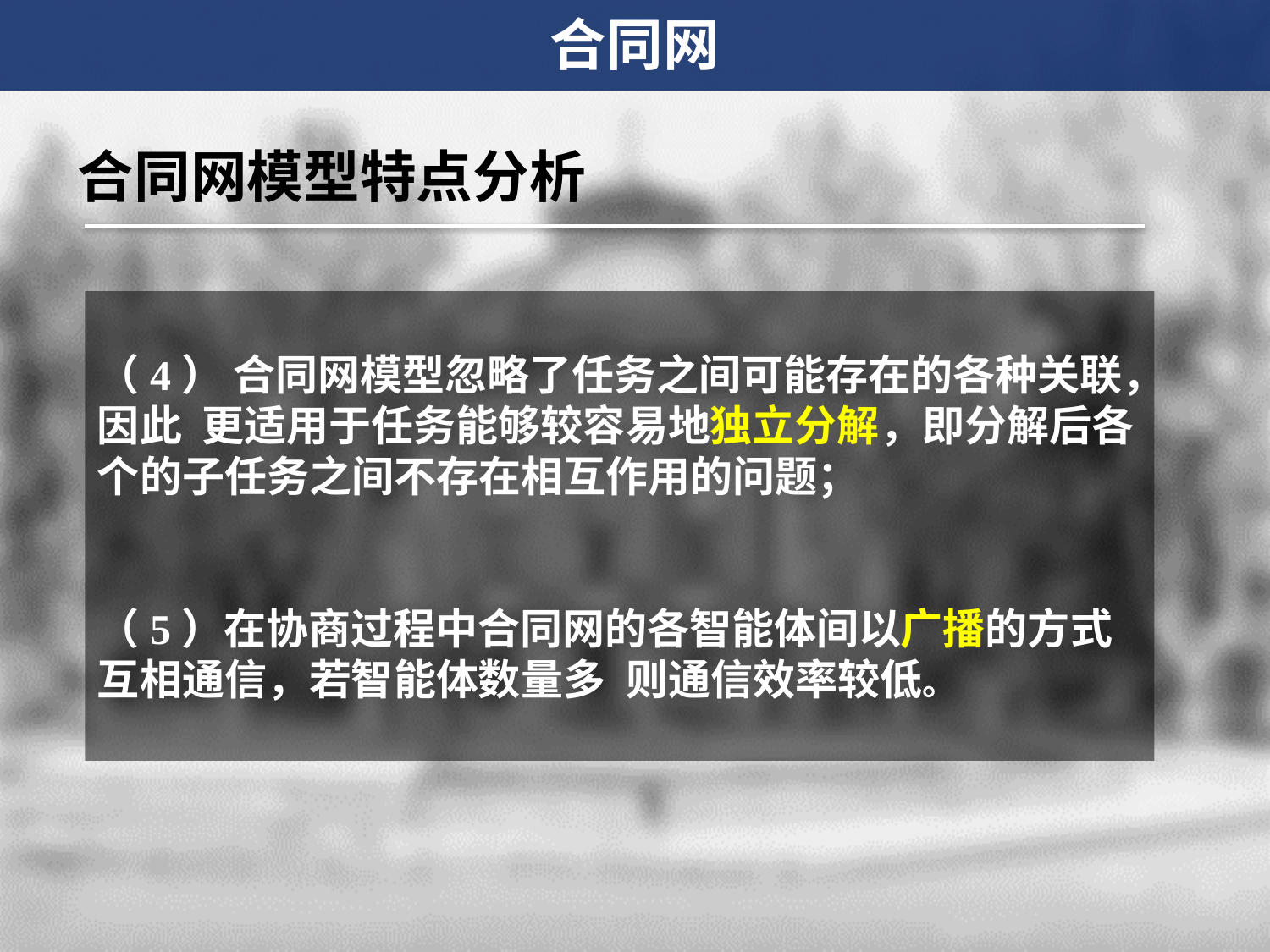

合同网
合同网模型特点分析

（4） 合同网模型忽略了任务之间可能存在的各种关联，因此更适用于任务能够较容易地独立分解，即分解后各个的子任务之间不存在相互作用的问题；

（5）在协商过程中合同网的各智能体间以广播的方式互相通信，若智能体数量多则通信效率较低。